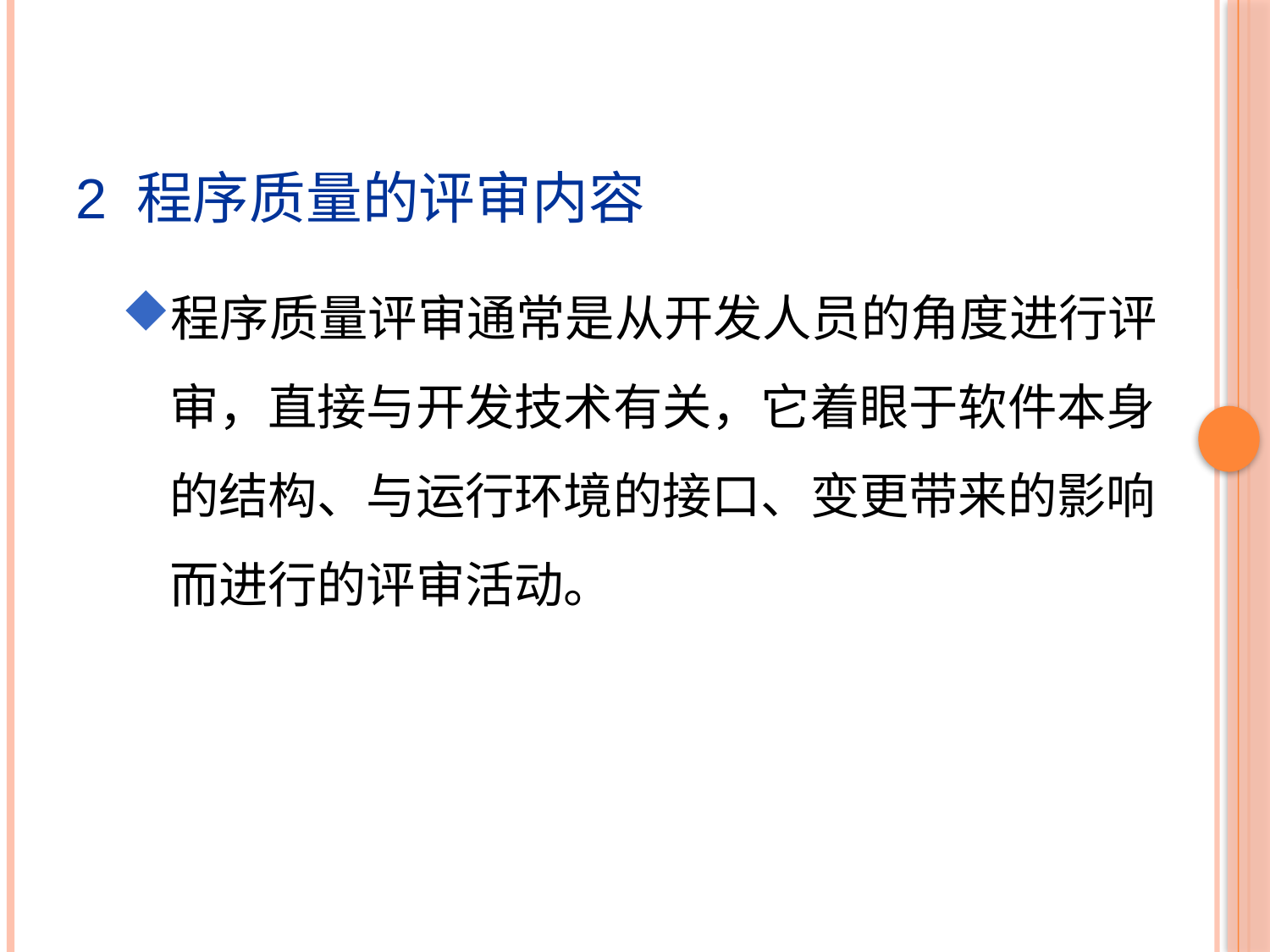

2 程序质量的评审内容
程序质量评审通常是从开发人员的角度进行评审，直接与开发技术有关，它着眼于软件本身的结构、与运行环境的接口、变更带来的影响而进行的评审活动。